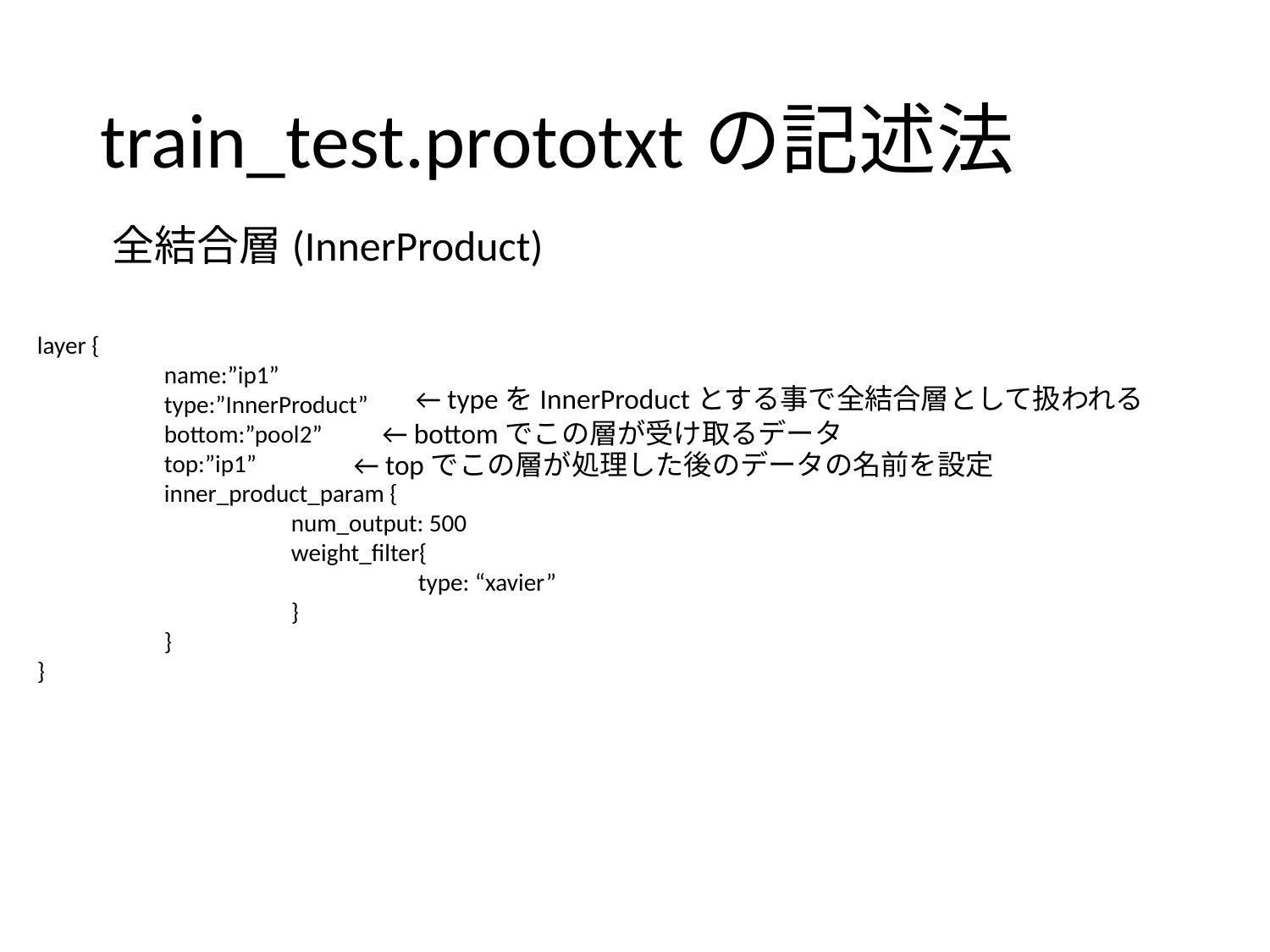

# train_test.prototxtの記述法
全結合層(InnerProduct)
layer {
	name:”ip1”
	type:”InnerProduct”
	bottom:”pool2”
	top:”ip1”
 	inner_product_param {
		num_output: 500
		weight_filter{
			type: “xavier”
		}
	}
}
← typeをInnerProductとする事で全結合層として扱われる
← bottomでこの層が受け取るデータ
← topでこの層が処理した後のデータの名前を設定